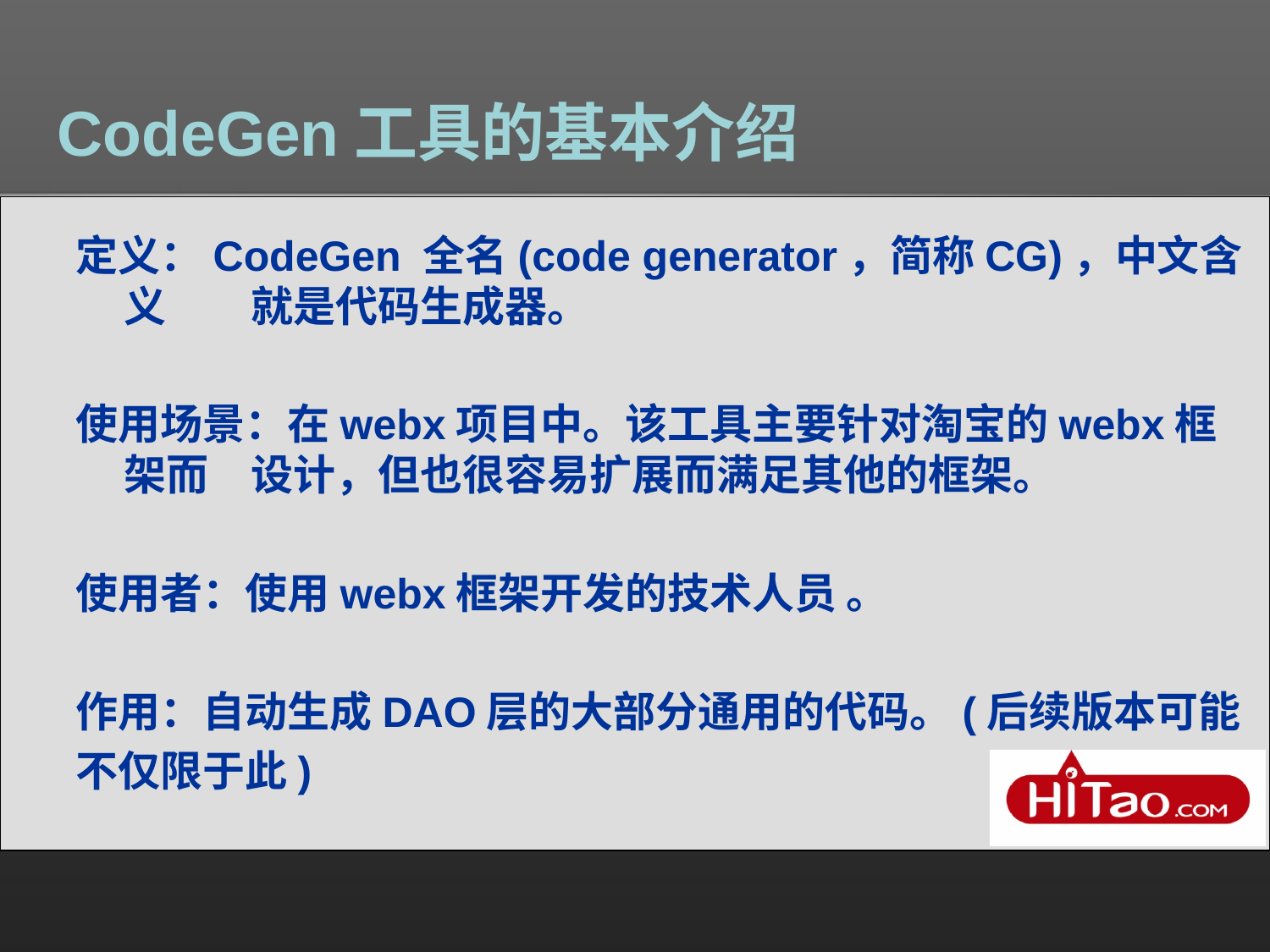

CodeGen工具的基本介绍
定义：CodeGen 全名(code generator，简称CG)，中文含义      	就是代码生成器。

使用场景：在webx项目中。该工具主要针对淘宝的webx框架而    	设计，但也很容易扩展而满足其他的框架。

使用者：使用webx框架开发的技术人员 。

作用：自动生成DAO层的大部分通用的代码。(后续版本可能
不仅限于此)